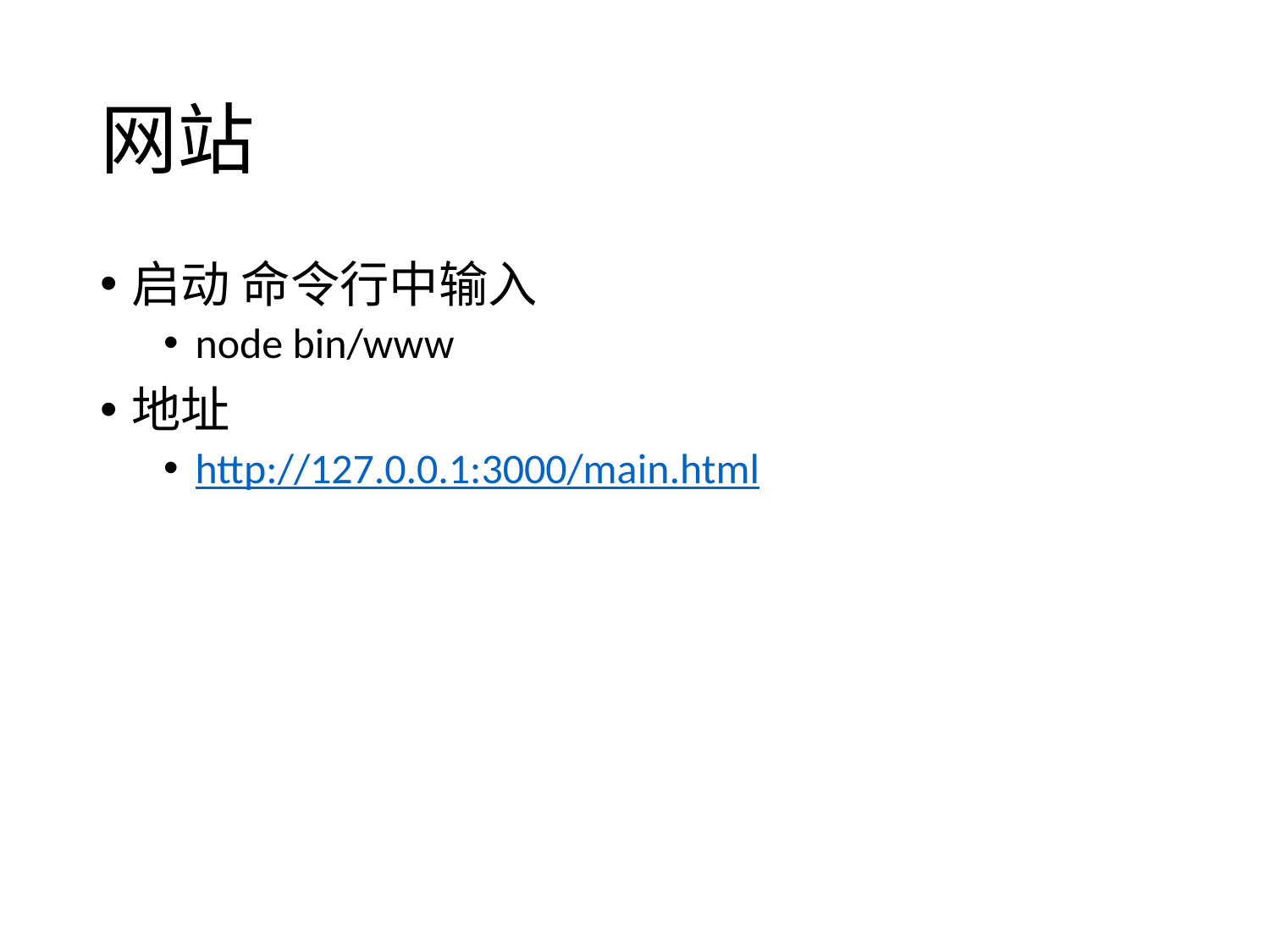

# 网站
启动 命令行中输入
node bin/www
地址
http://127.0.0.1:3000/main.html